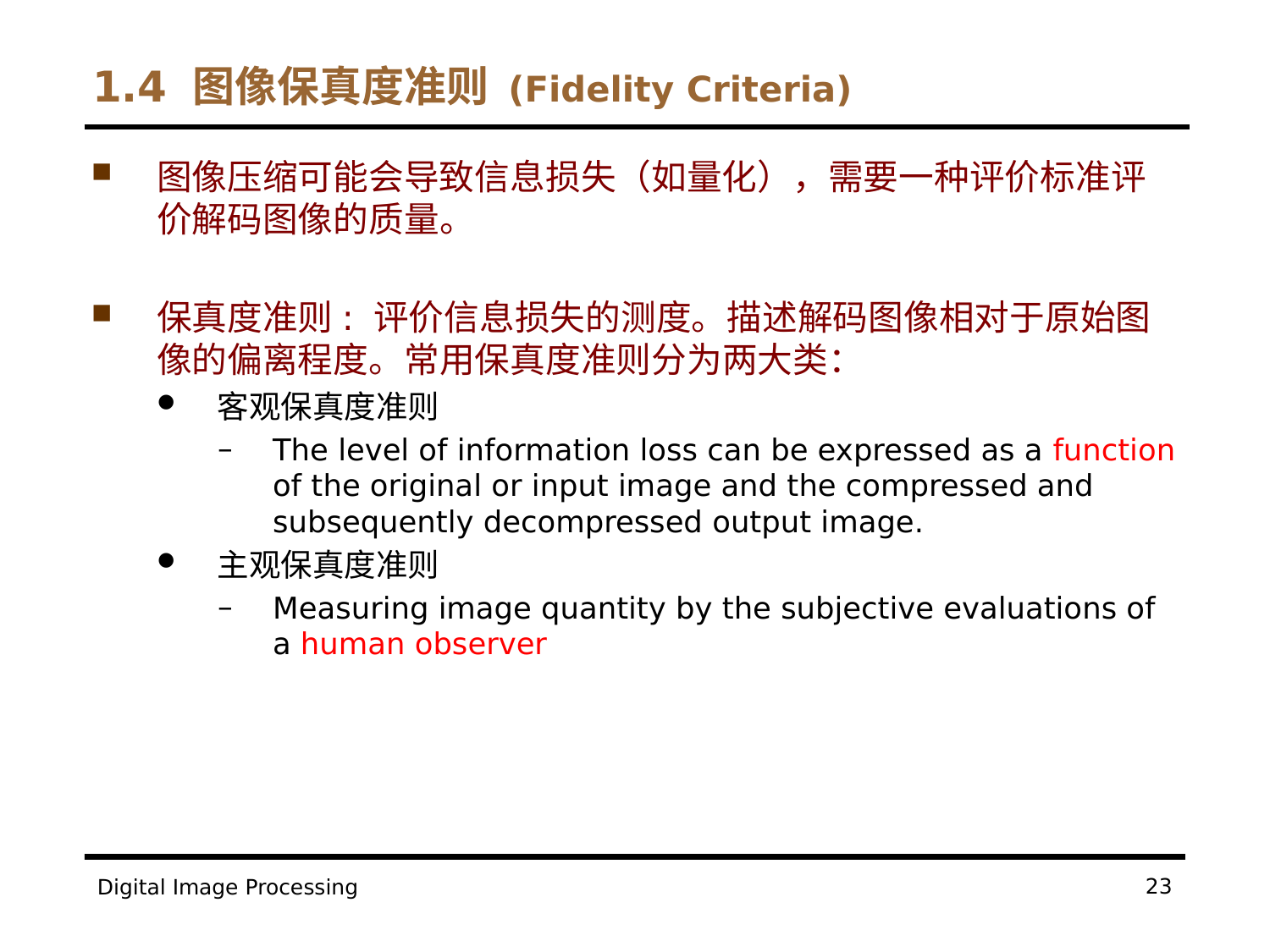

# 1.4 图像保真度准则 (Fidelity Criteria)
图像压缩可能会导致信息损失（如量化），需要一种评价标准评价解码图像的质量。

保真度准则: 评价信息损失的测度。描述解码图像相对于原始图像的偏离程度。常用保真度准则分为两大类：
客观保真度准则
The level of information loss can be expressed as a function of the original or input image and the compressed and subsequently decompressed output image.
主观保真度准则
Measuring image quantity by the subjective evaluations of a human observer
23
Digital Image Processing